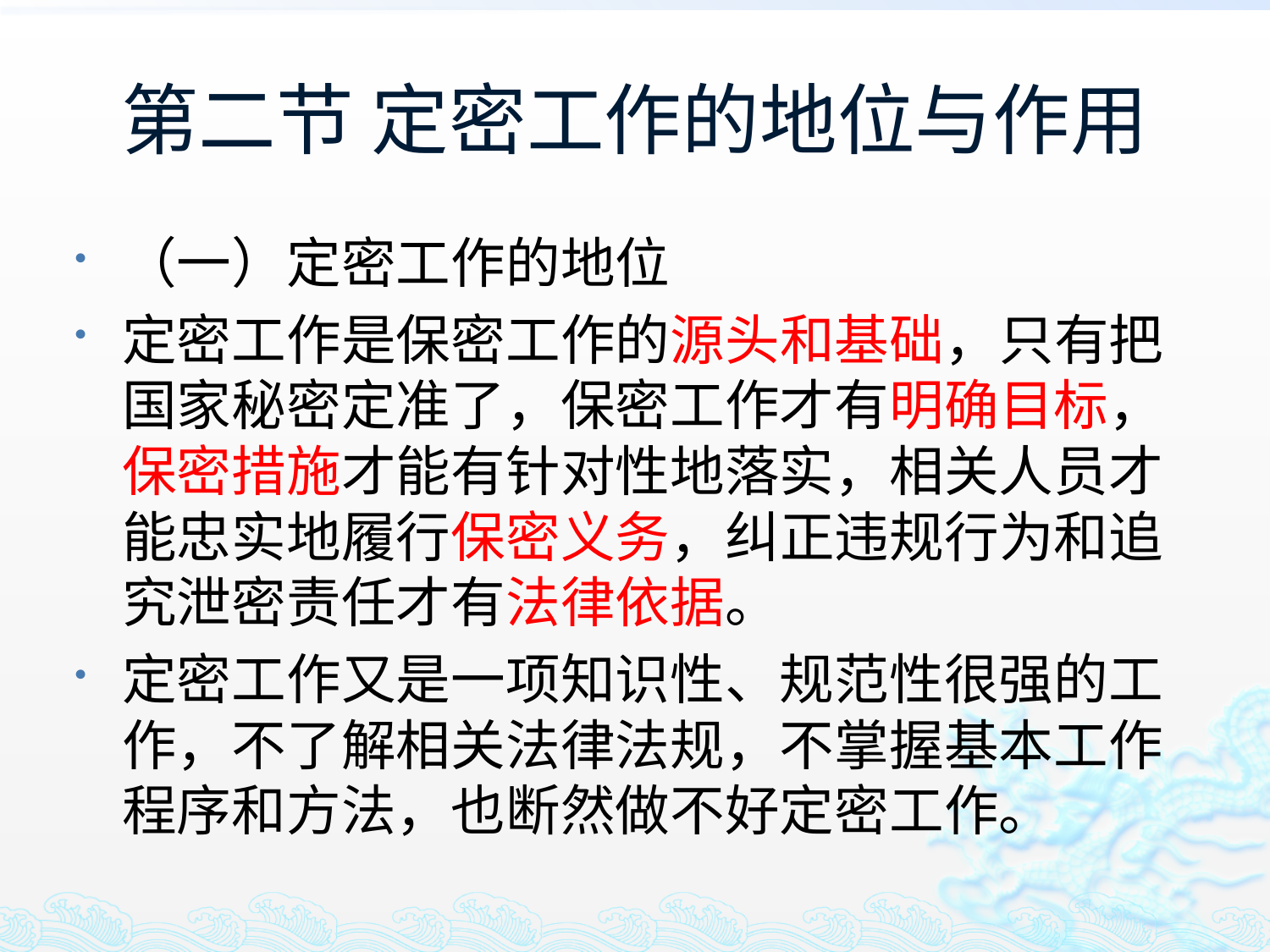

# 第二节 定密工作的地位与作用
（一）定密工作的地位
定密工作是保密工作的源头和基础，只有把国家秘密定准了，保密工作才有明确目标，保密措施才能有针对性地落实，相关人员才能忠实地履行保密义务，纠正违规行为和追究泄密责任才有法律依据。
定密工作又是一项知识性、规范性很强的工作，不了解相关法律法规，不掌握基本工作程序和方法，也断然做不好定密工作。